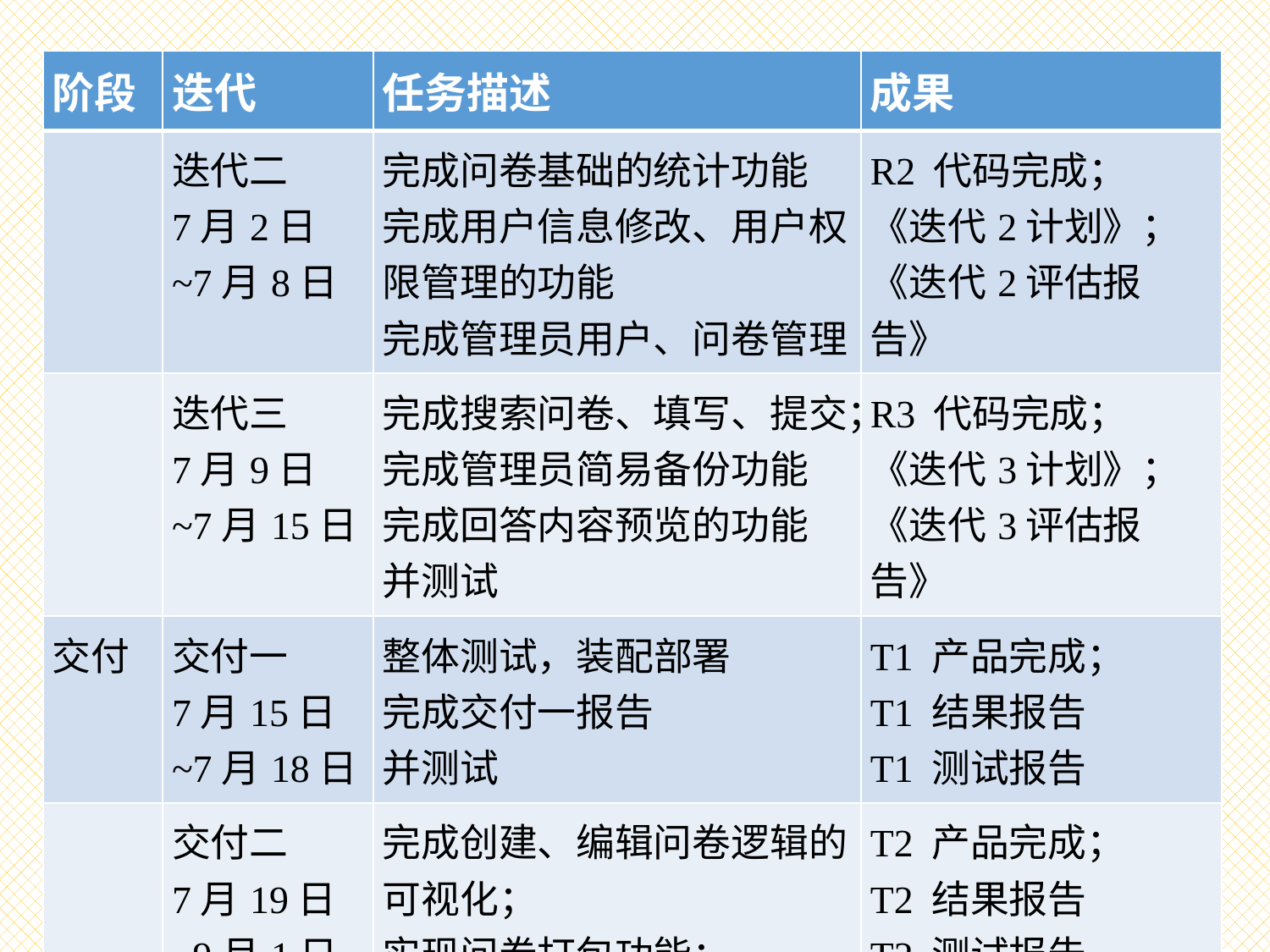

| 阶段 | 迭代 | 任务描述 | 成果 |
| --- | --- | --- | --- |
|  | 迭代二 7月2日~7月8日 | 完成问卷基础的统计功能 完成用户信息修改、用户权限管理的功能 完成管理员用户、问卷管理 | R2 代码完成； 《迭代2计划》； 《迭代2评估报告》 |
|  | 迭代三 7月9日~7月15日 | 完成搜索问卷、填写、提交； 完成管理员简易备份功能 完成回答内容预览的功能 并测试 | R3 代码完成； 《迭代3计划》； 《迭代3评估报告》 |
| 交付 | 交付一 7月15日~7月18日 | 整体测试，装配部署 完成交付一报告 并测试 | T1 产品完成； T1 结果报告 T1 测试报告 |
|  | 交付二 7月19日~9月1日 | 完成创建、编辑问卷逻辑的可视化； 实现问卷打包功能； 并测试 | T2 产品完成； T2 结果报告 T2 测试报告 |